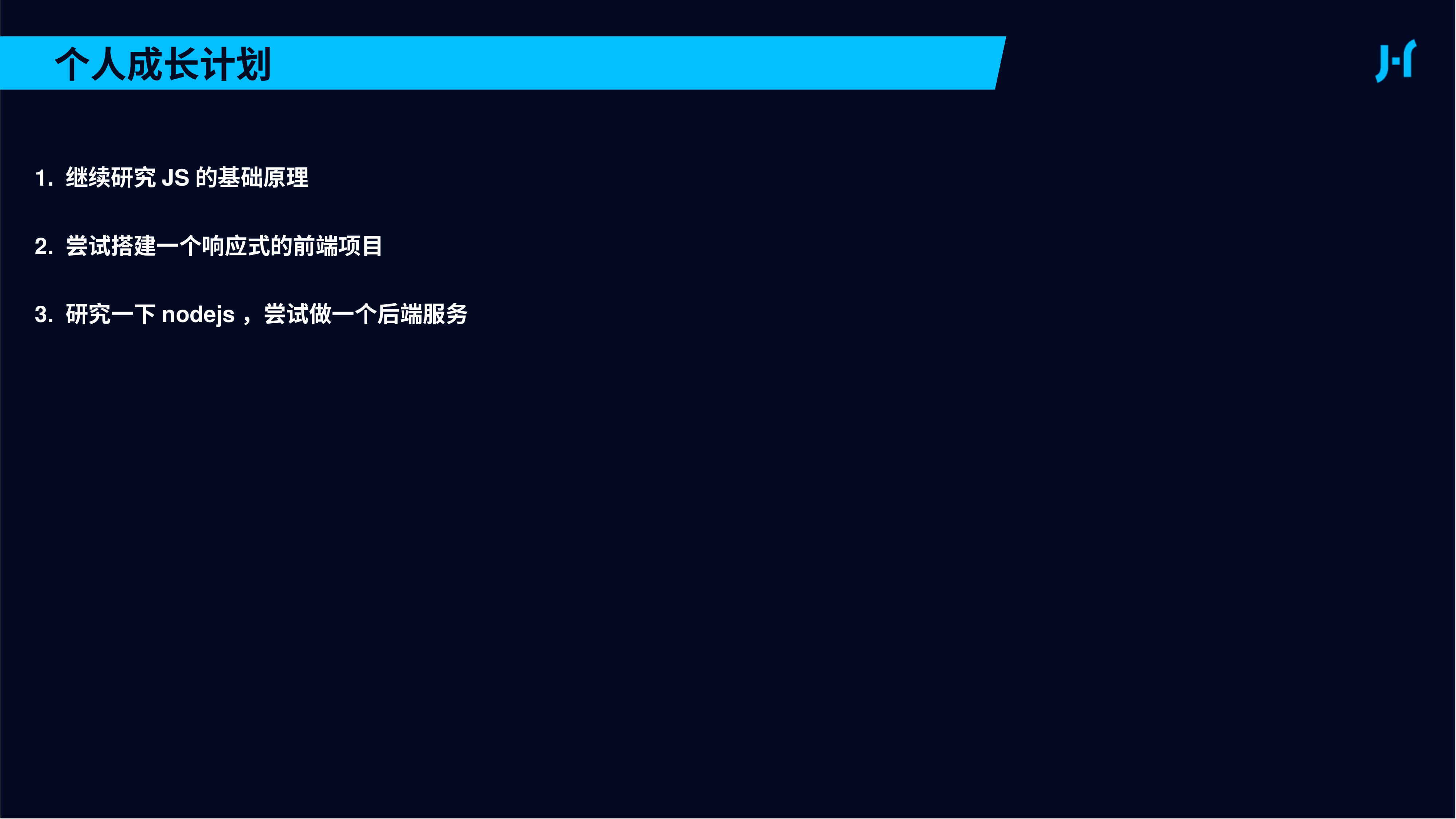

个人成长计划
继续研究JS的基础原理
尝试搭建一个响应式的前端项目
研究一下nodejs，尝试做一个后端服务